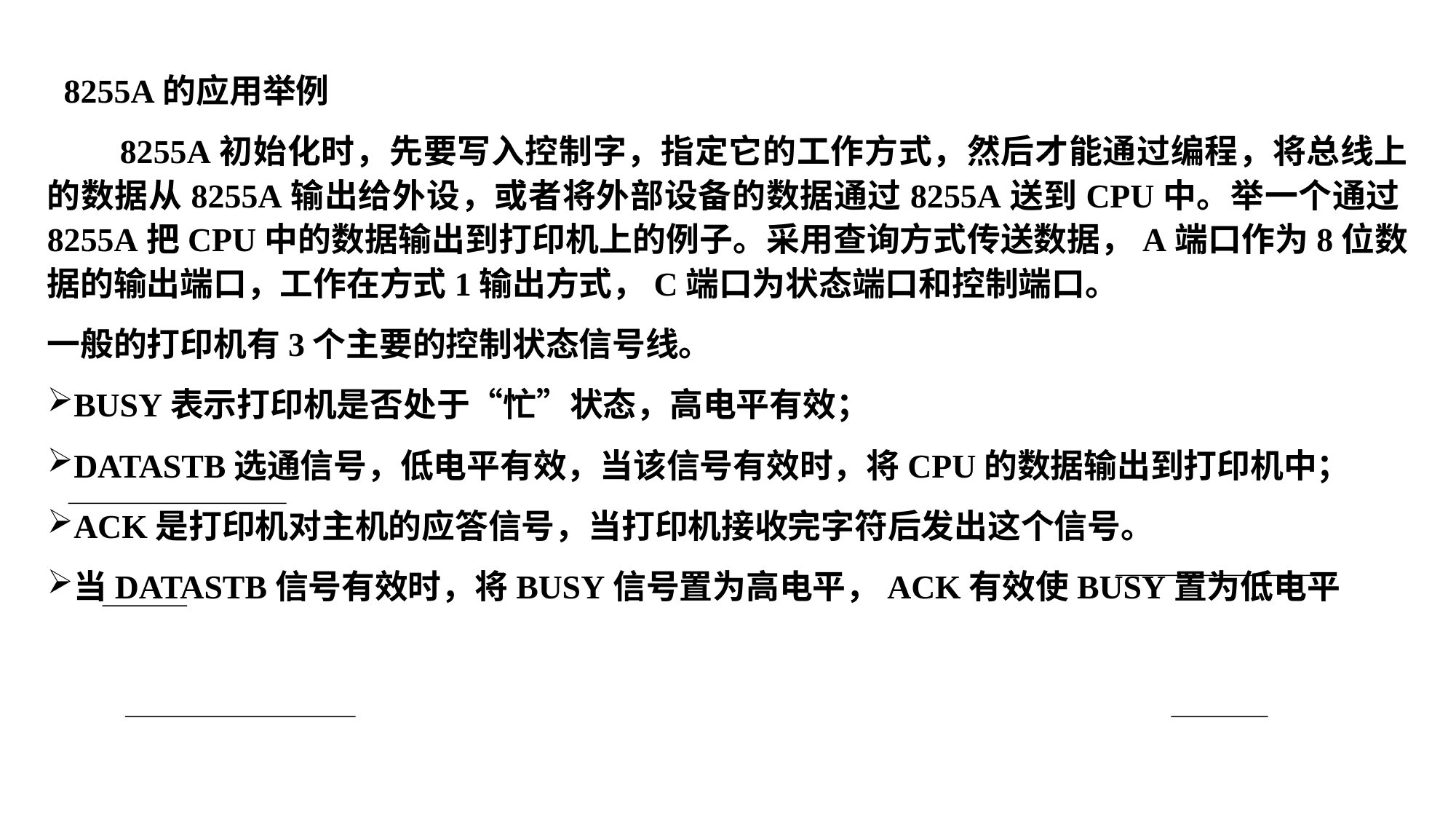

8255A的应用举例
        8255A初始化时，先要写入控制字，指定它的工作方式，然后才能通过编程，将总线上的数据从8255A输出给外设，或者将外部设备的数据通过8255A送到CPU中。举一个通过8255A把CPU中的数据输出到打印机上的例子。采用查询方式传送数据，A端口作为8位数据的输出端口，工作在方式1输出方式，C端口为状态端口和控制端口。
一般的打印机有3个主要的控制状态信号线。
BUSY表示打印机是否处于“忙”状态，高电平有效；
DATASTB选通信号，低电平有效，当该信号有效时，将CPU的数据输出到打印机中；
ACK是打印机对主机的应答信号，当打印机接收完字符后发出这个信号。
当DATASTB信号有效时，将BUSY信号置为高电平，ACK有效使BUSY置为低电平